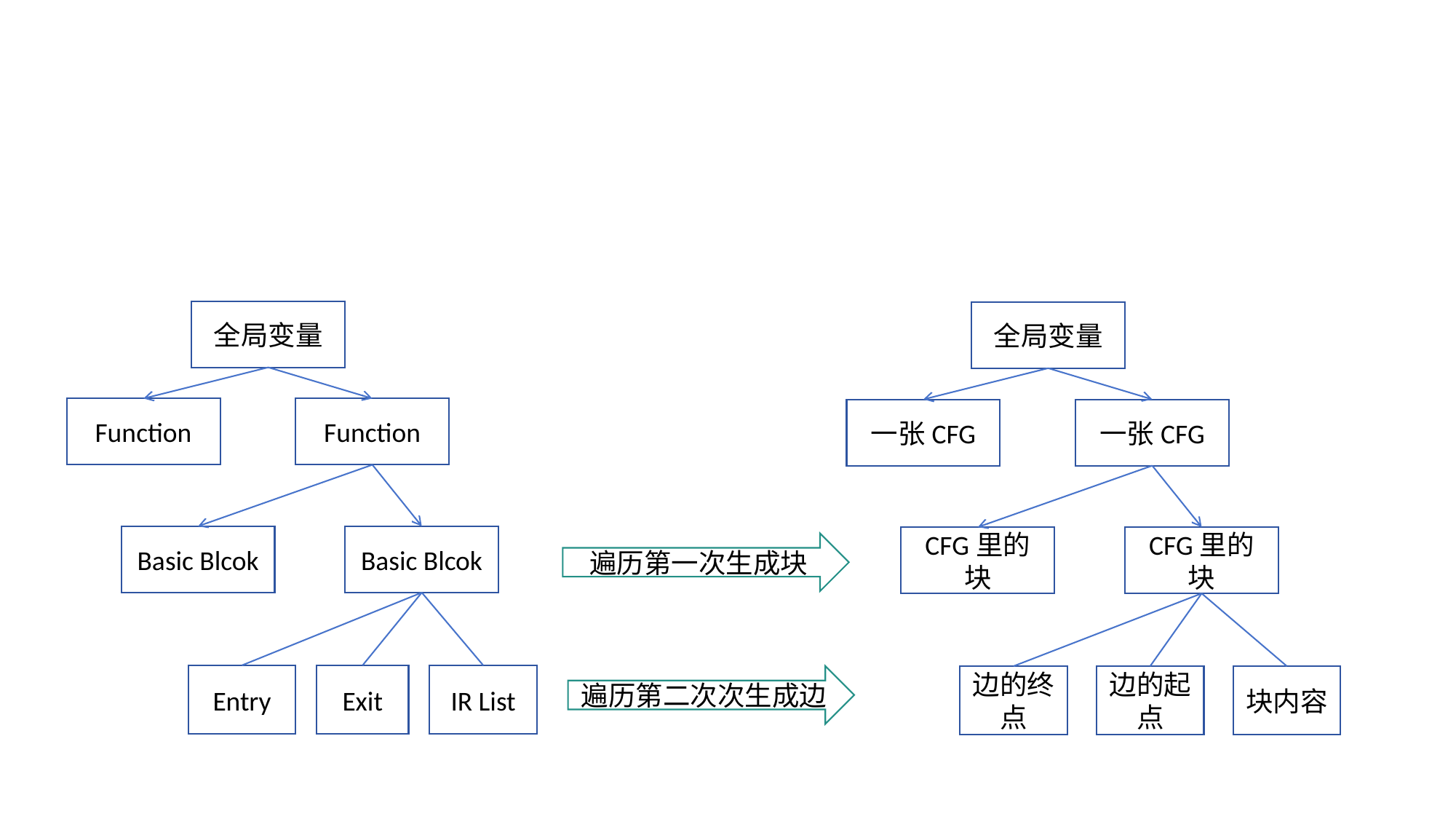

全局变量
全局变量
Function
Function
一张CFG
一张CFG
Basic Blcok
Basic Blcok
CFG里的块
CFG里的块
遍历第一次生成块
Entry
Exit
IR List
遍历第二次次生成边
边的终点
边的起点
块内容